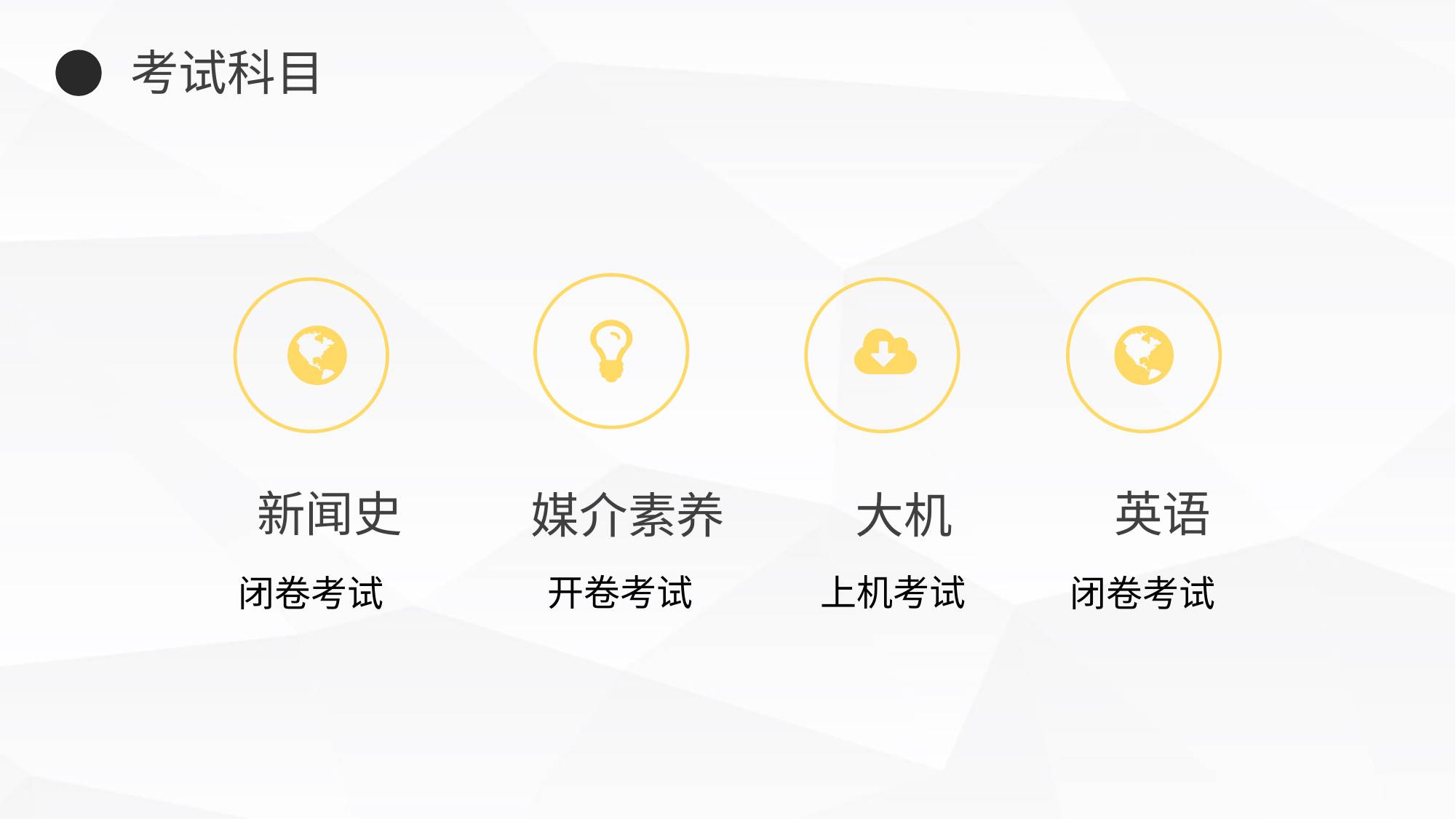

考试科目

新闻史
英语
大机
媒介素养
开卷考试
上机考试
闭卷考试
闭卷考试